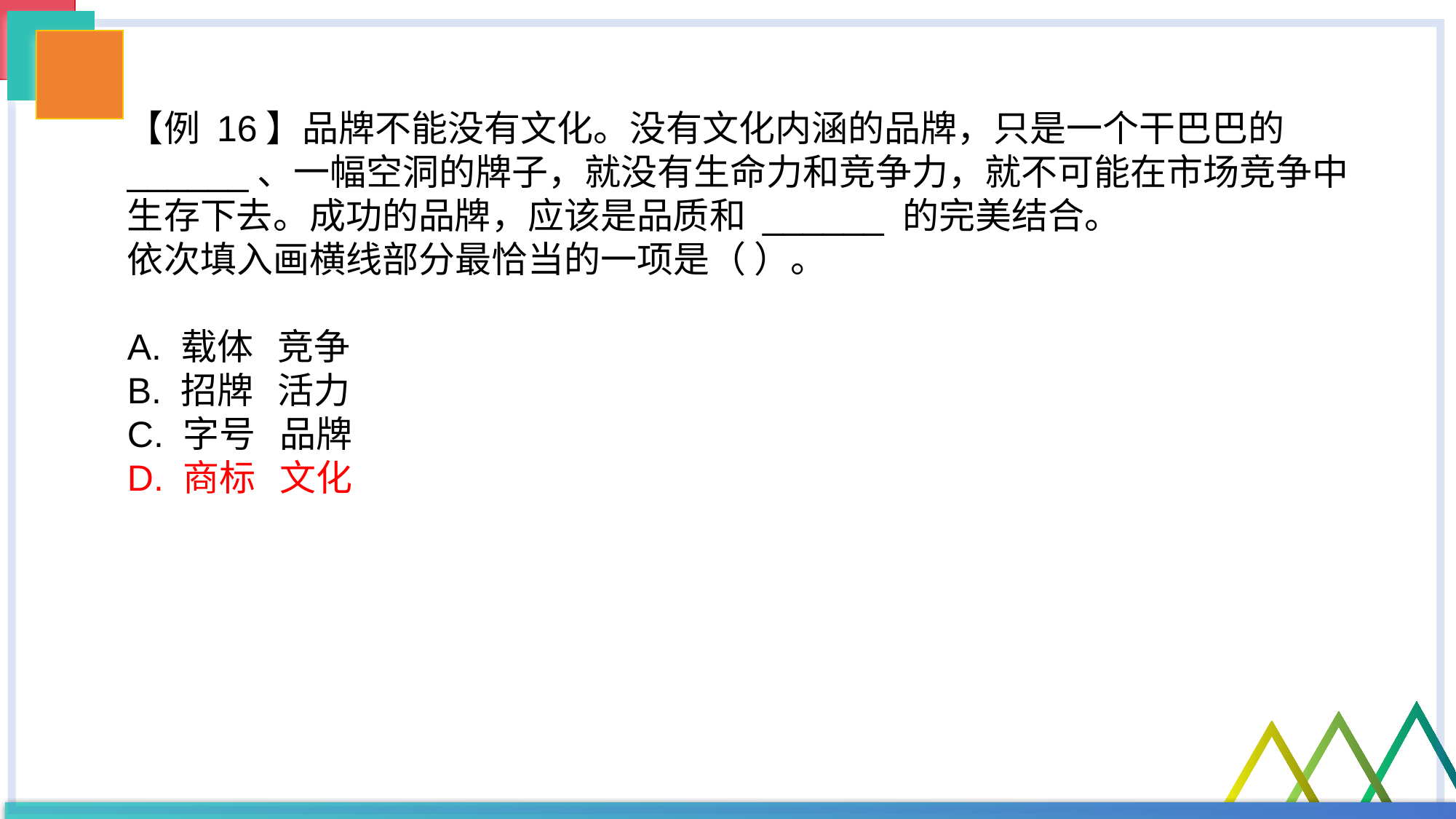

【例 16】品牌不能没有文化。没有文化内涵的品牌，只是一个干巴巴的 ______、一幅空洞的牌子，就没有生命力和竞争力，就不可能在市场竞争中生存下去。成功的品牌，应该是品质和 ______ 的完美结合。
依次填入画横线部分最恰当的一项是（ ）。

A. 载体   竞争
B. 招牌   活力
C. 字号   品牌
D. 商标   文化